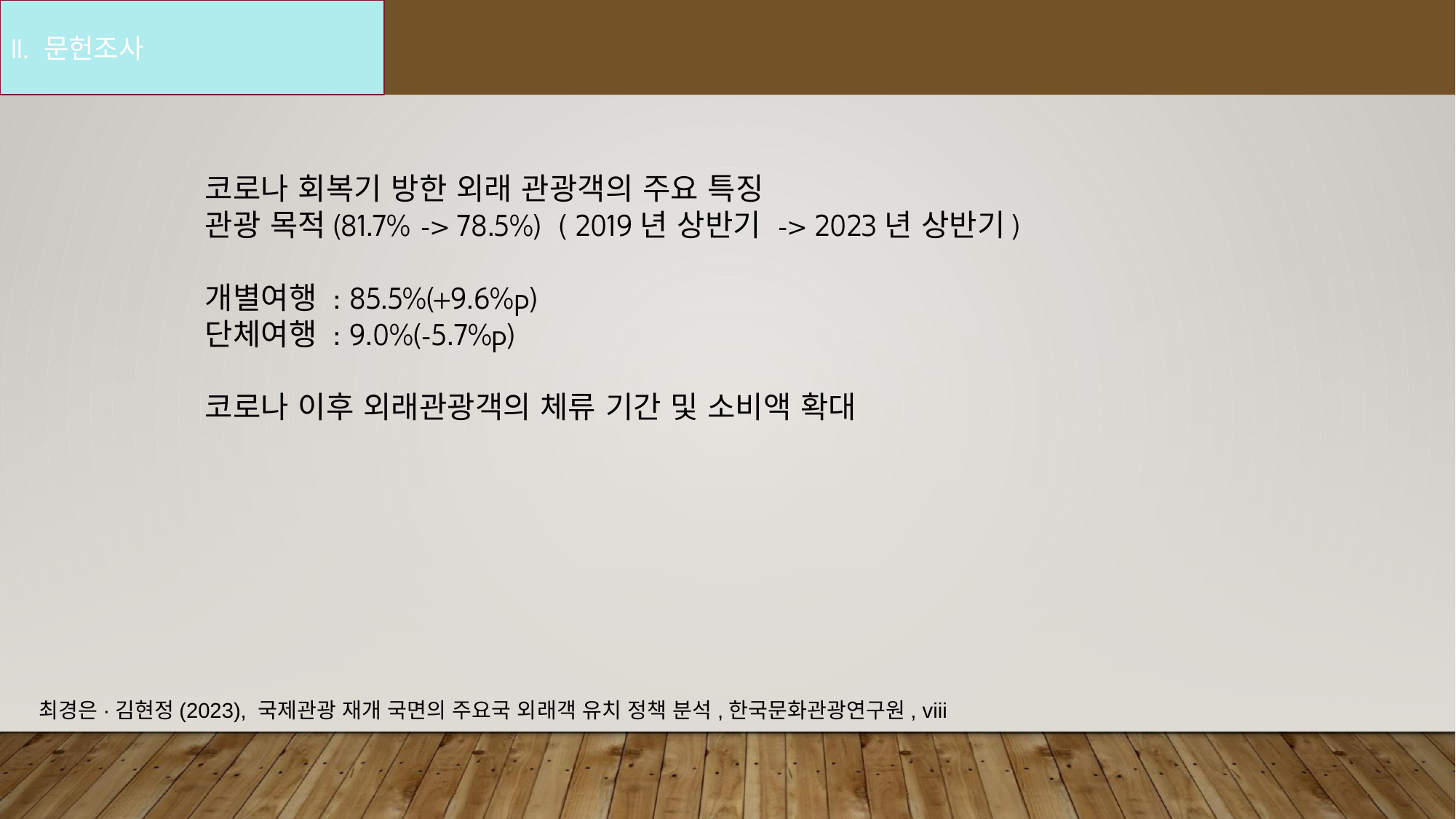

II. 문헌조사
코로나 회복기 방한 외래 관광객의 주요 특징
관광 목적(81.7% -> 78.5%)  ( 2019년 상반기 -> 2023년 상반기)

개별여행 : 85.5%(+9.6%p)
단체여행 : 9.0%(-5.7%p)

코로나 이후 외래관광객의 체류 기간 및 소비액 확대
최경은·김현정(2023), 국제관광 재개 국면의 주요국 외래객 유치 정책 분석,한국문화관광연구원, viii